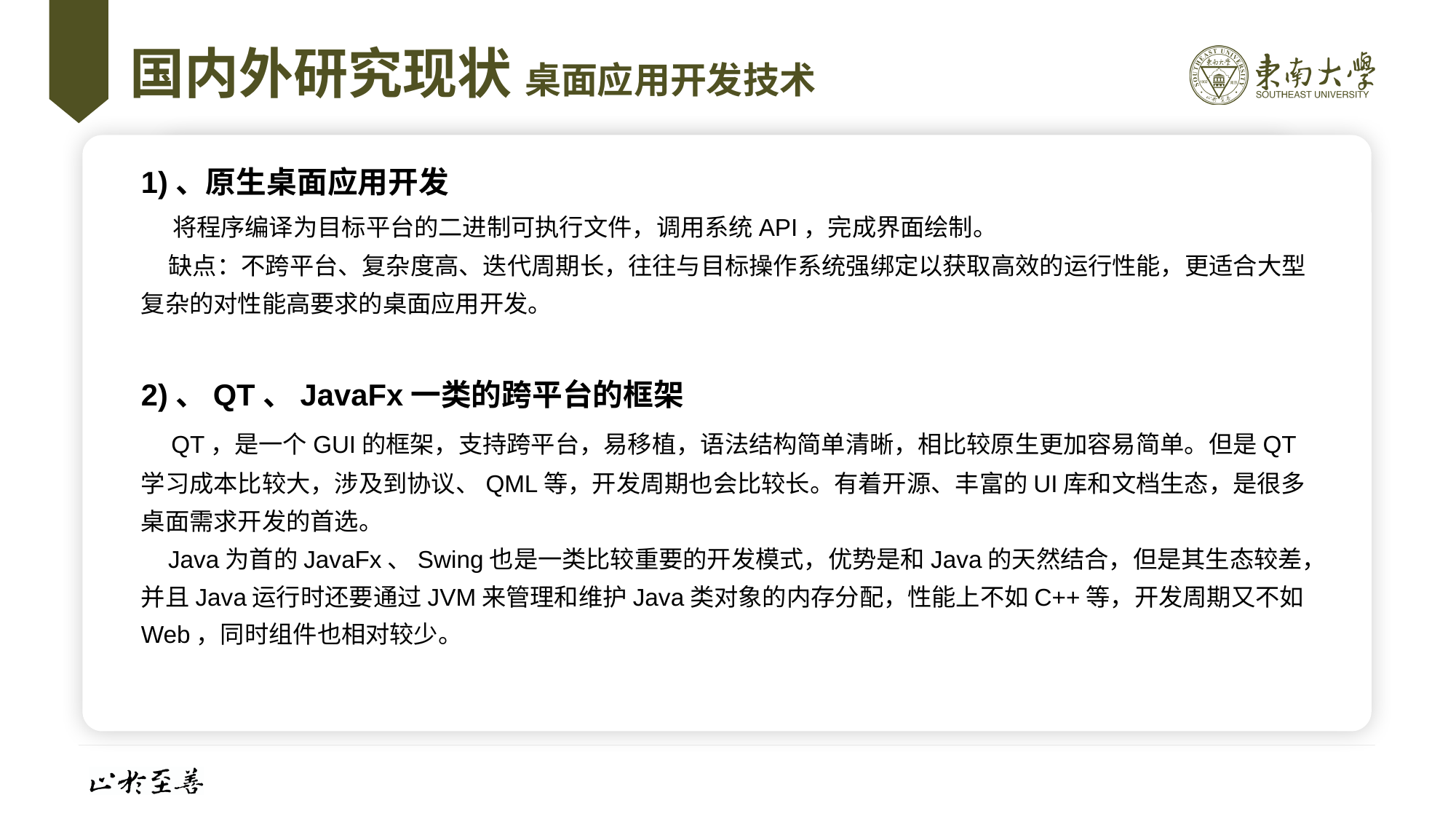

# 国内外研究现状 桌面应用开发技术

1)、原生桌面应用开发
    将程序编译为目标平台的二进制可执行文件，调用系统API，完成界面绘制。
    缺点：不跨平台、复杂度高、迭代周期长，往往与目标操作系统强绑定以获取高效的运行性能，更适合大型复杂的对性能高要求的桌面应用开发。

2)、QT、JavaFx一类的跨平台的框架
    QT，是一个GUI的框架，支持跨平台，易移植，语法结构简单清晰，相比较原生更加容易简单。但是QT学习成本比较大，涉及到协议、QML等，开发周期也会比较长。有着开源、丰富的UI库和文档生态，是很多桌面需求开发的首选。
    Java为首的JavaFx、Swing也是一类比较重要的开发模式，优势是和Java的天然结合，但是其生态较差，并且Java运行时还要通过JVM来管理和维护Java类对象的内存分配，性能上不如C++等，开发周期又不如Web，同时组件也相对较少。

11